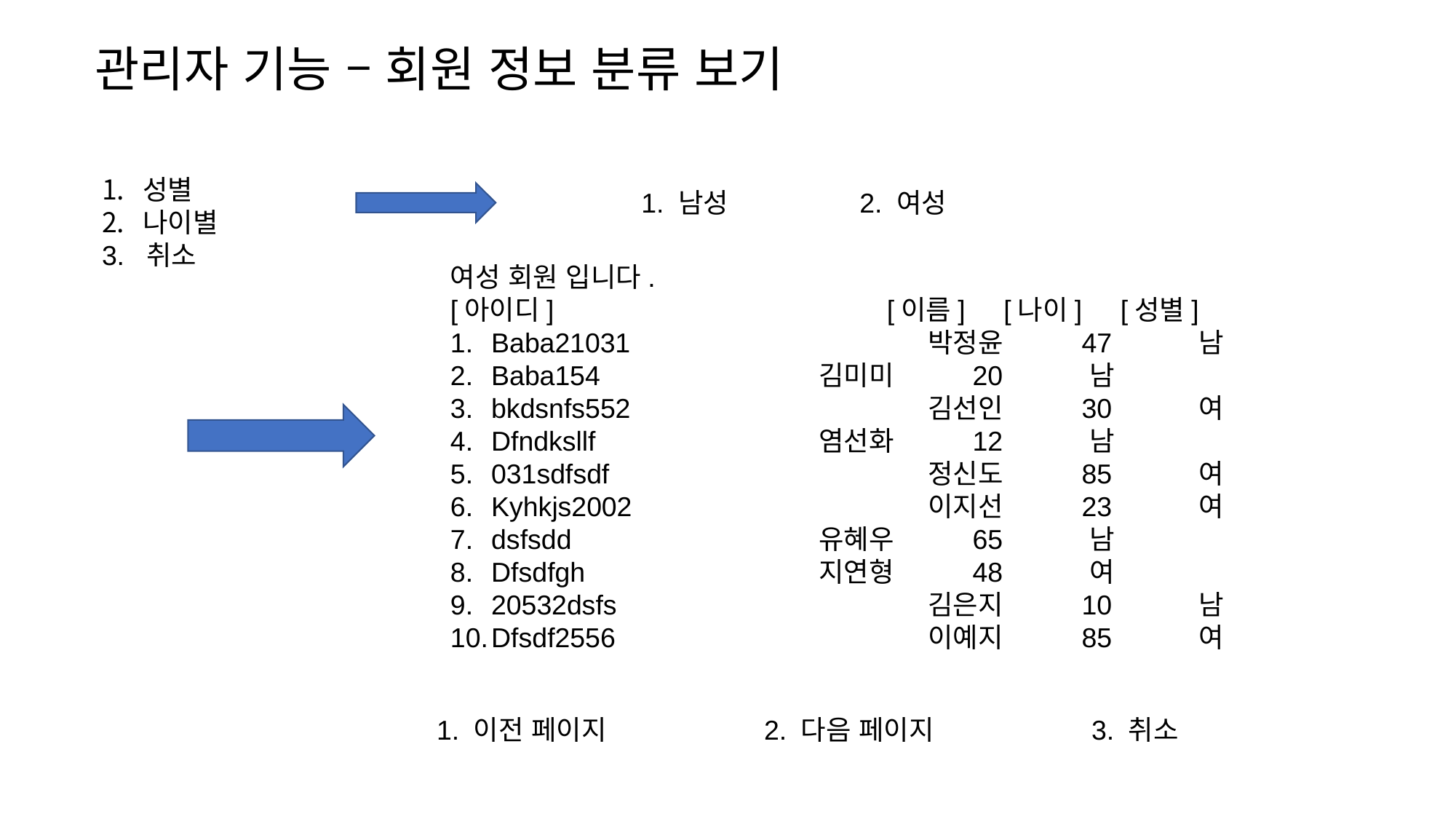

# 관리자 기능 – 회원 정보 분류 보기
성별
나이별
3.  취소
1. 남성		2. 여성

여성 회원 입니다.
[아이디]				[이름] 	 [나이] 	  [성별]
Baba21031			박정윤	     47	      남
Baba154			김미미	     20	      남
bkdsnfs552			김선인	     30	      여
Dfndksllf			염선화	     12	      남
031sdfsdf			정신도	     85	      여
Kyhkjs2002			이지선	     23	      여
dsfsdd			유혜우	     65	      남
Dfsdfgh			지연형	     48	      여
20532dsfs			김은지	     10	      남
Dfsdf2556			이예지	     85	      여

1. 이전 페이지		2. 다음 페이지		3. 취소